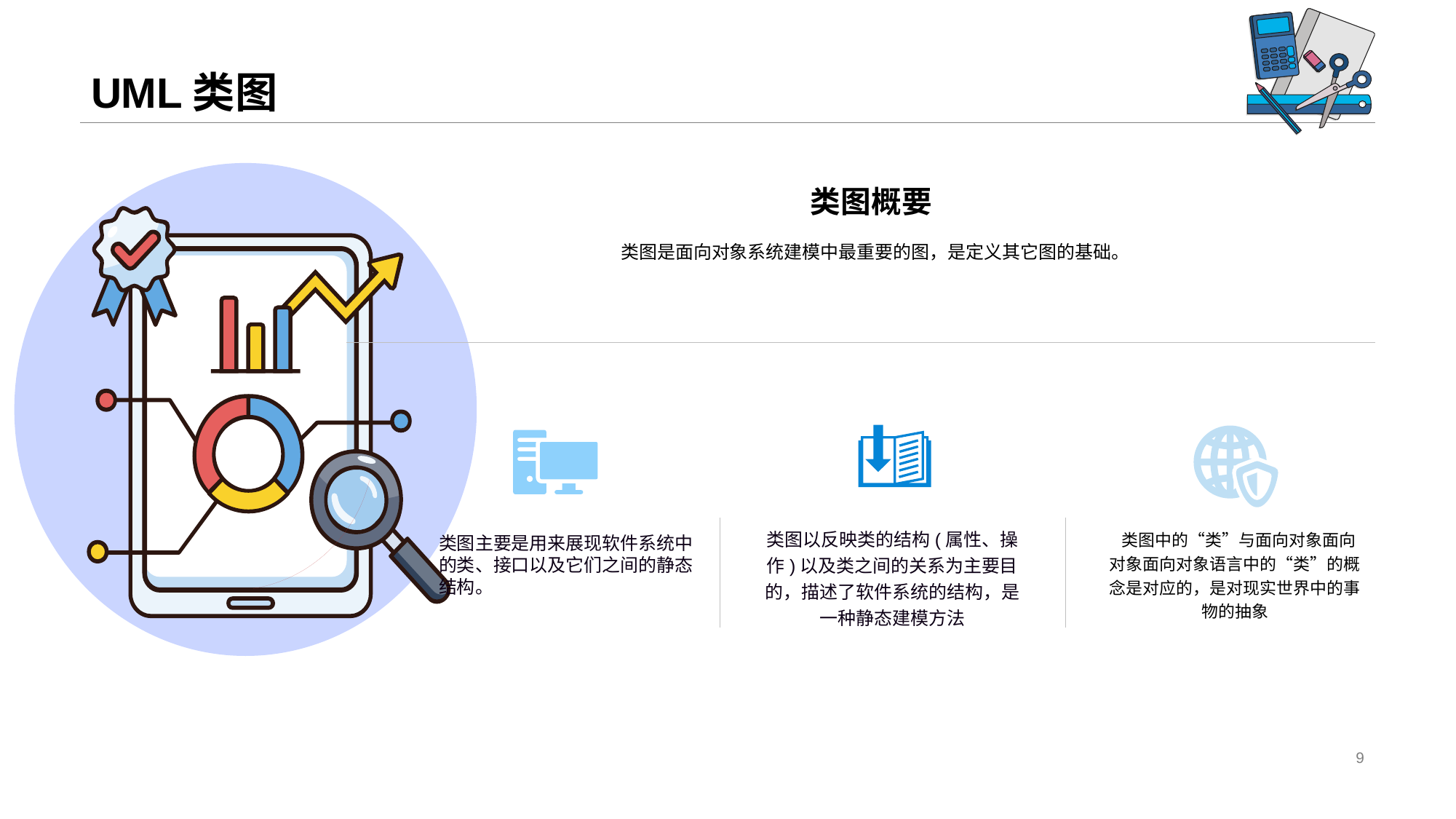

# UML类图

类图概要
 类图是面向对象系统建模中最重要的图，是定义其它图的基础。

 类图中的“类”与面向对象面向对象面向对象语言中的“类”的概念是对应的，是对现实世界中的事物的抽象

类图主要是用来展现软件系统中的类、接口以及它们之间的静态结构。

类图以反映类的结构(属性、操作)以及类之间的关系为主要目的，描述了软件系统的结构，是一种静态建模方法

9